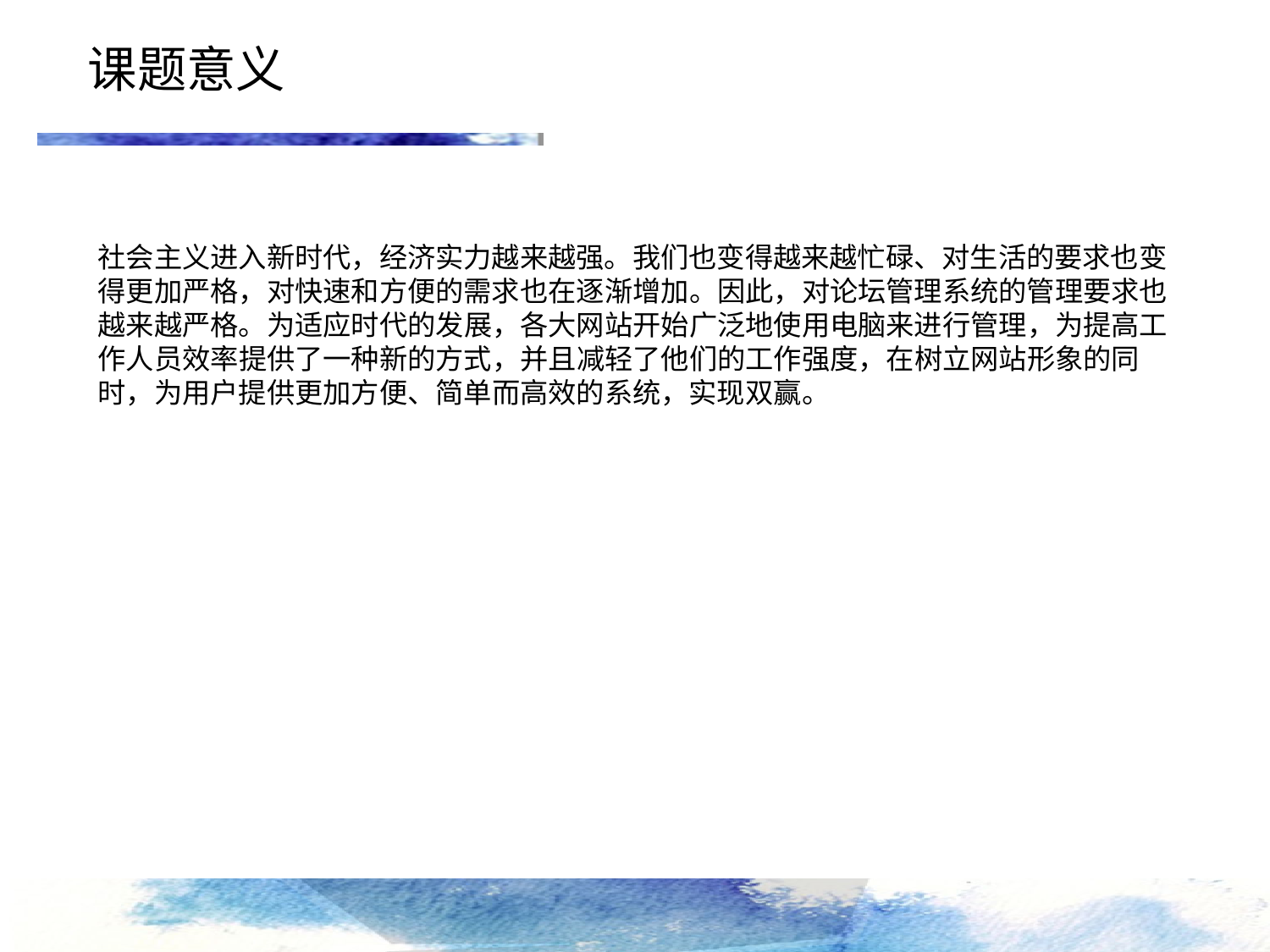

课题意义

社会主义进入新时代，经济实力越来越强。我们也变得越来越忙碌、对生活的要求也变得更加严格，对快速和方便的需求也在逐渐增加。因此，对论坛管理系统的管理要求也越来越严格。为适应时代的发展，各大网站开始广泛地使用电脑来进行管理，为提高工作人员效率提供了一种新的方式，并且减轻了他们的工作强度，在树立网站形象的同时，为用户提供更加方便、简单而高效的系统，实现双赢。
点击添加文本
点击添加文本
点击添加文本
点击添加文本